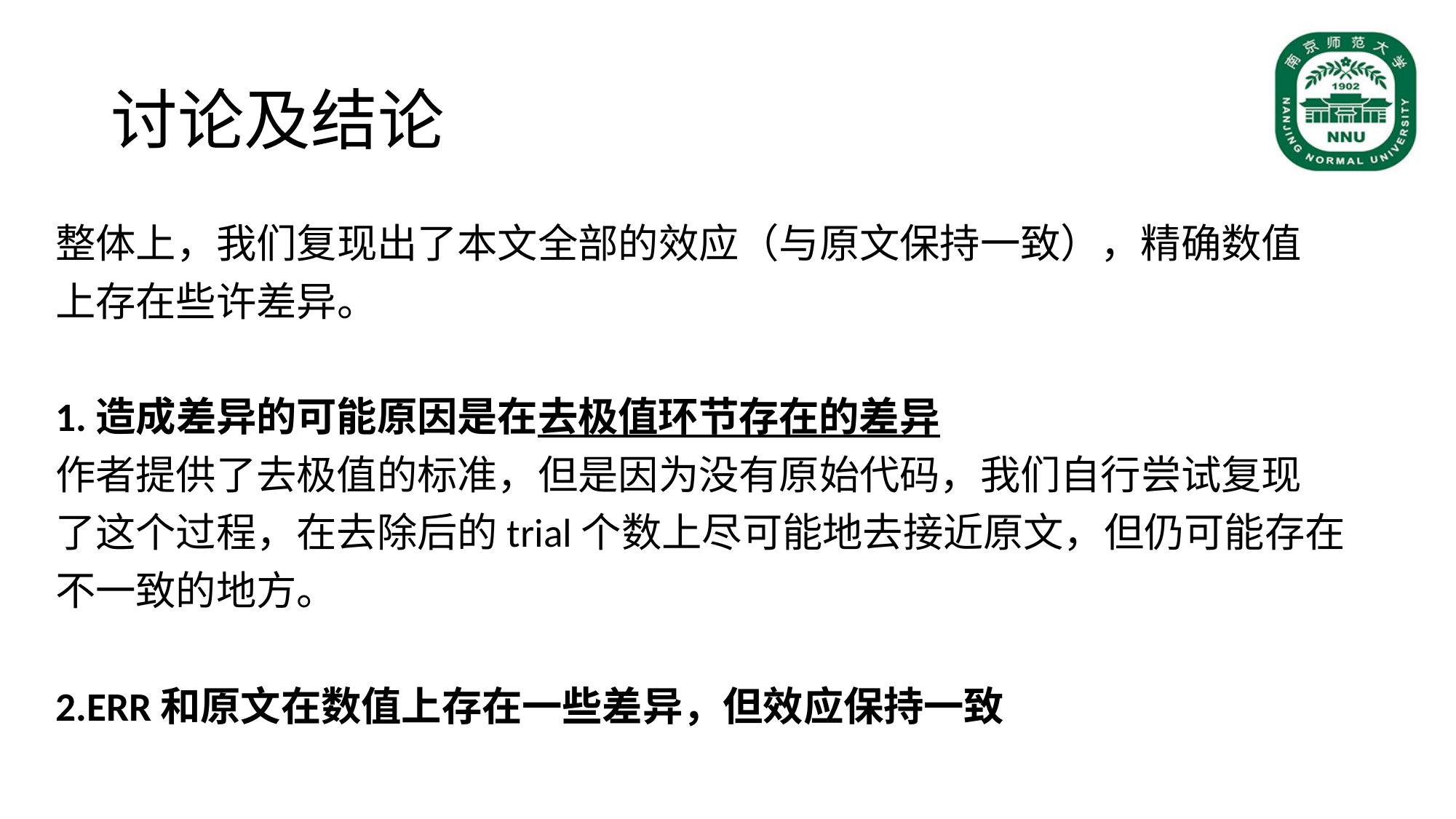

# 讨论及结论
整体上，我们复现出了本文全部的效应（与原文保持一致），精确数值
上存在些许差异。

1.造成差异的可能原因是在去极值环节存在的差异
作者提供了去极值的标准，但是因为没有原始代码，我们自行尝试复现
了这个过程，在去除后的trial个数上尽可能地去接近原文，但仍可能存在
不一致的地方。

2.ERR和原文在数值上存在一些差异，但效应保持一致